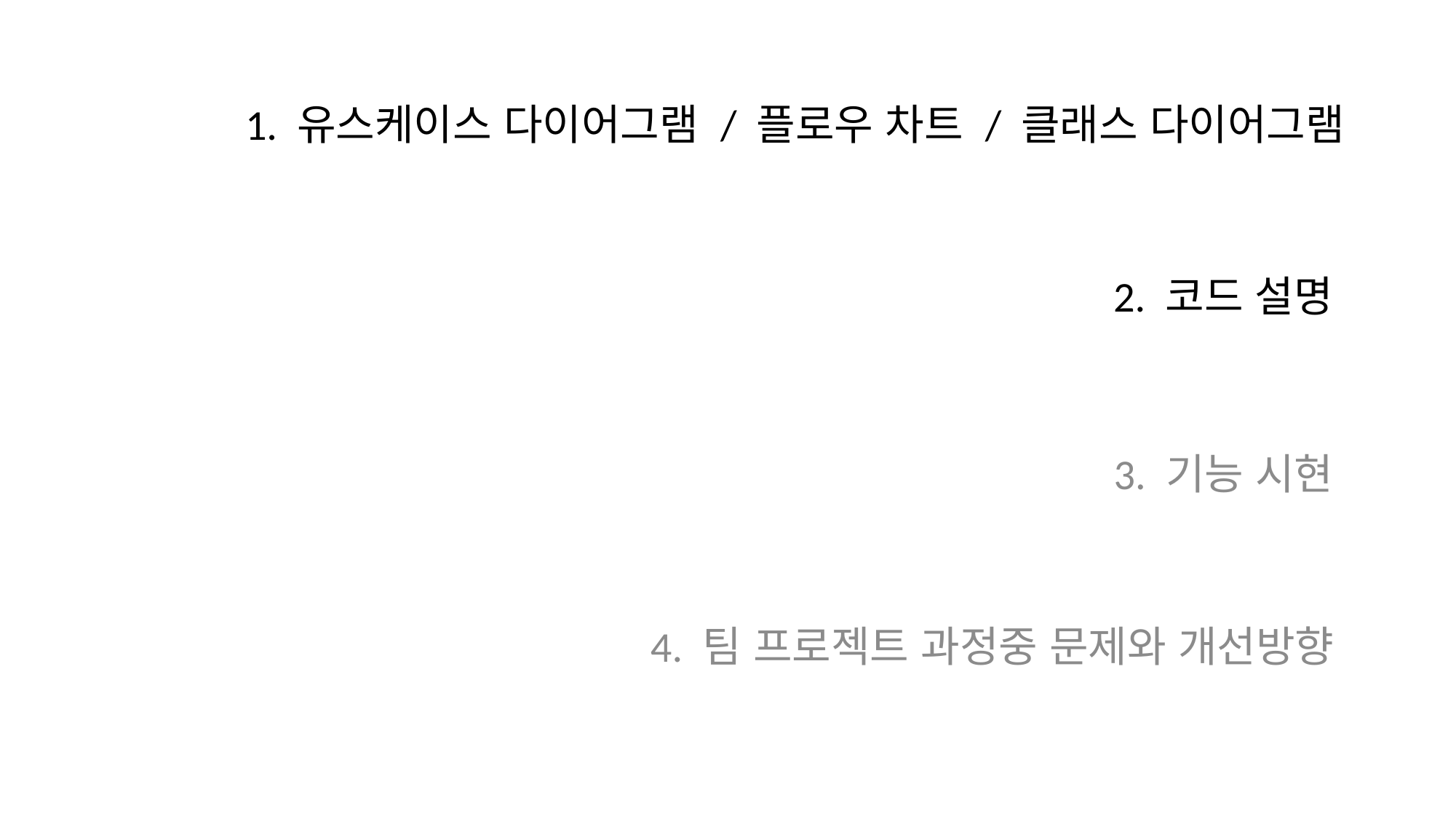

# 1. 유스케이스 다이어그램 / 플로우 차트 / 클래스 다이어그램
2. 코드 설명
3. 기능 시현
4. 팀 프로젝트 과정중 문제와 개선방향